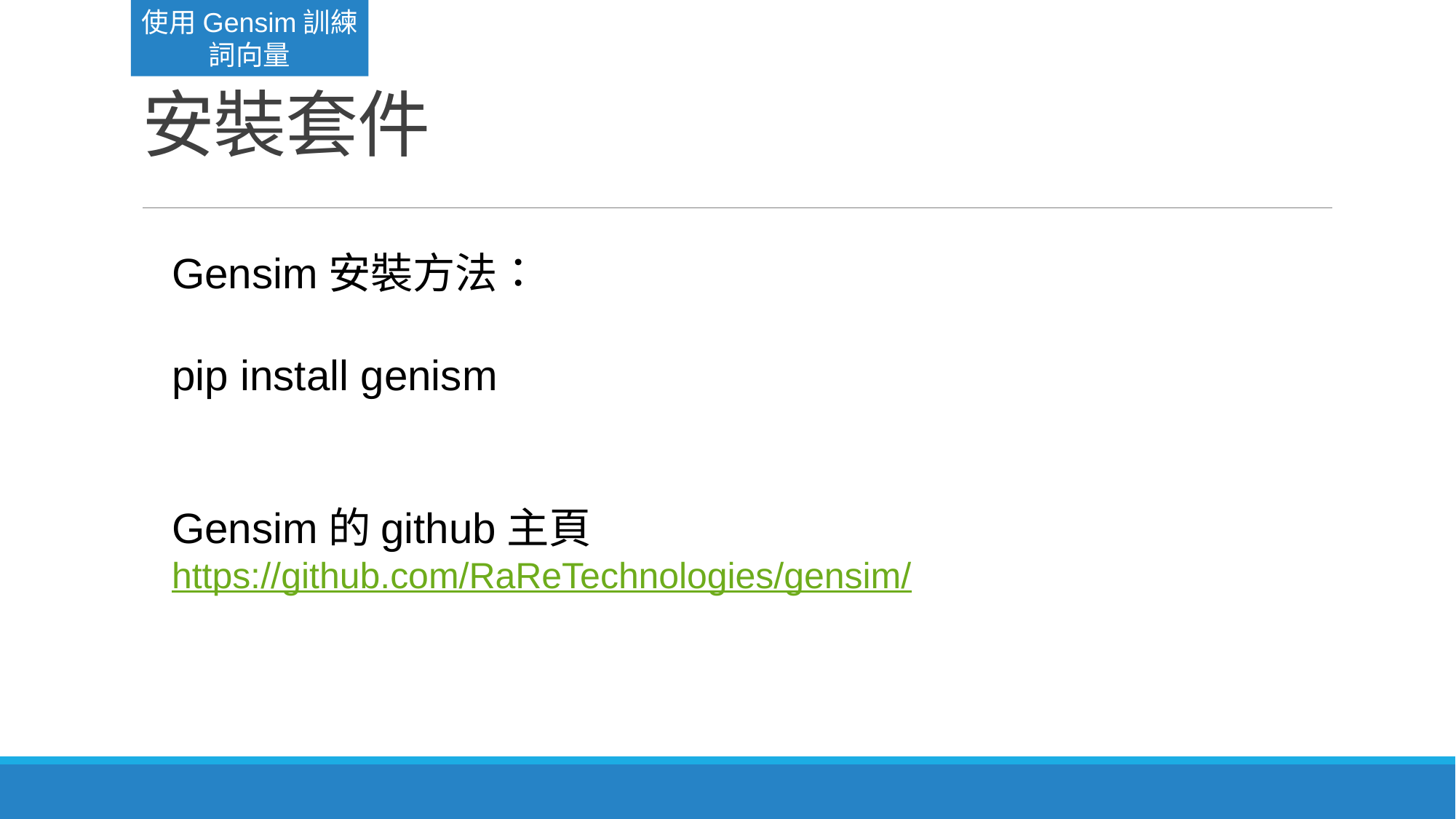

使用Gensim訓練詞向量
# 安裝套件

Gensim安裝方法：

pip install genism

Gensim的github主頁
https://github.com/RaReTechnologies/gensim/